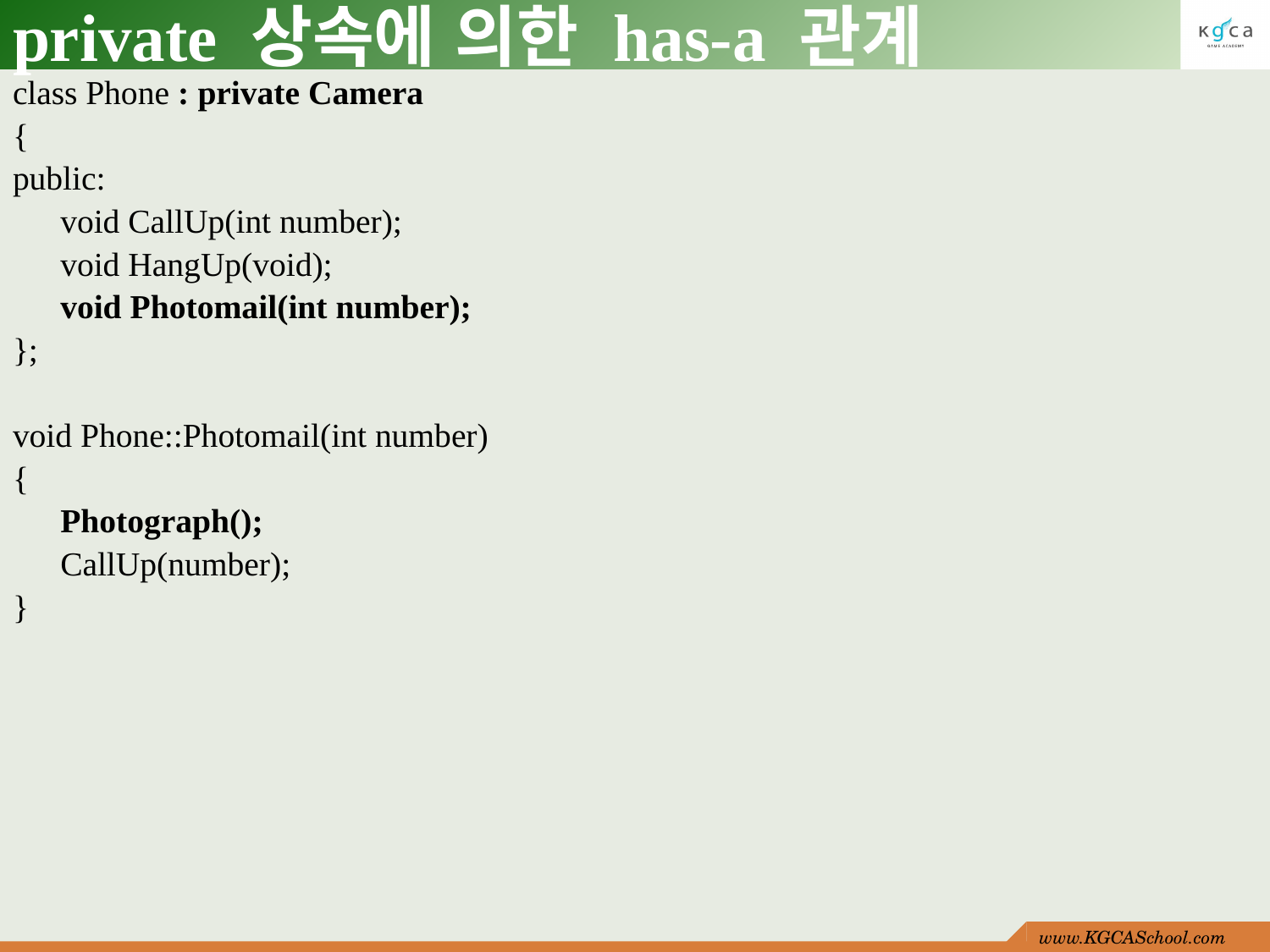

# private 상속에 의한 has-a 관계
class Phone : private Camera
{
public:
	void CallUp(int number);
	void HangUp(void);
	void Photomail(int number);
};

void Phone::Photomail(int number)
{
	Photograph();
	CallUp(number);
}